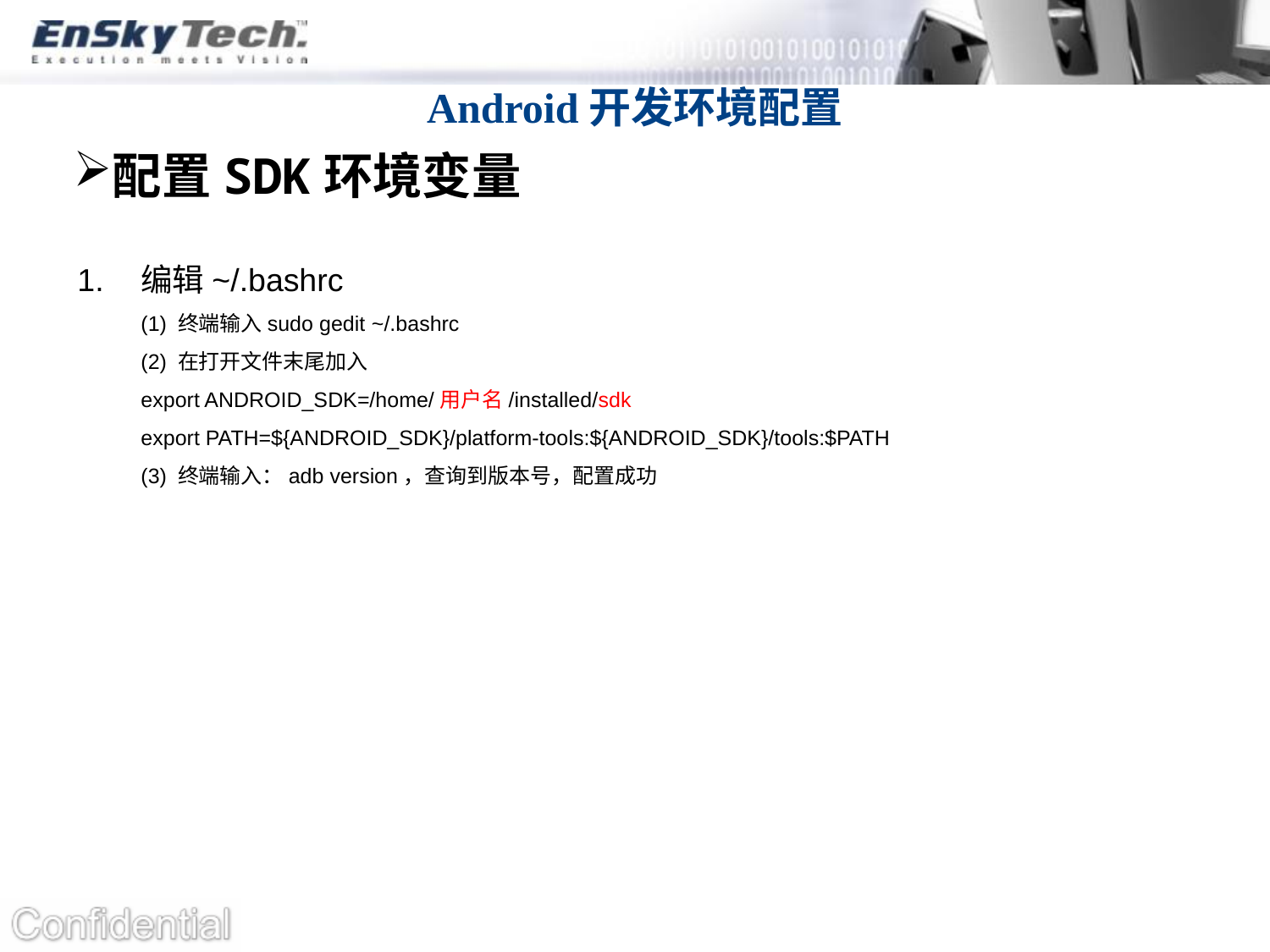

Android开发环境配置
配置SDK环境变量

编辑~/.bashrc
(1) 终端输入sudo gedit ~/.bashrc
(2) 在打开文件末尾加入
export ANDROID_SDK=/home/用户名/installed/sdk
export PATH=${ANDROID_SDK}/platform-tools:${ANDROID_SDK}/tools:$PATH
(3) 终端输入：adb version，查询到版本号，配置成功